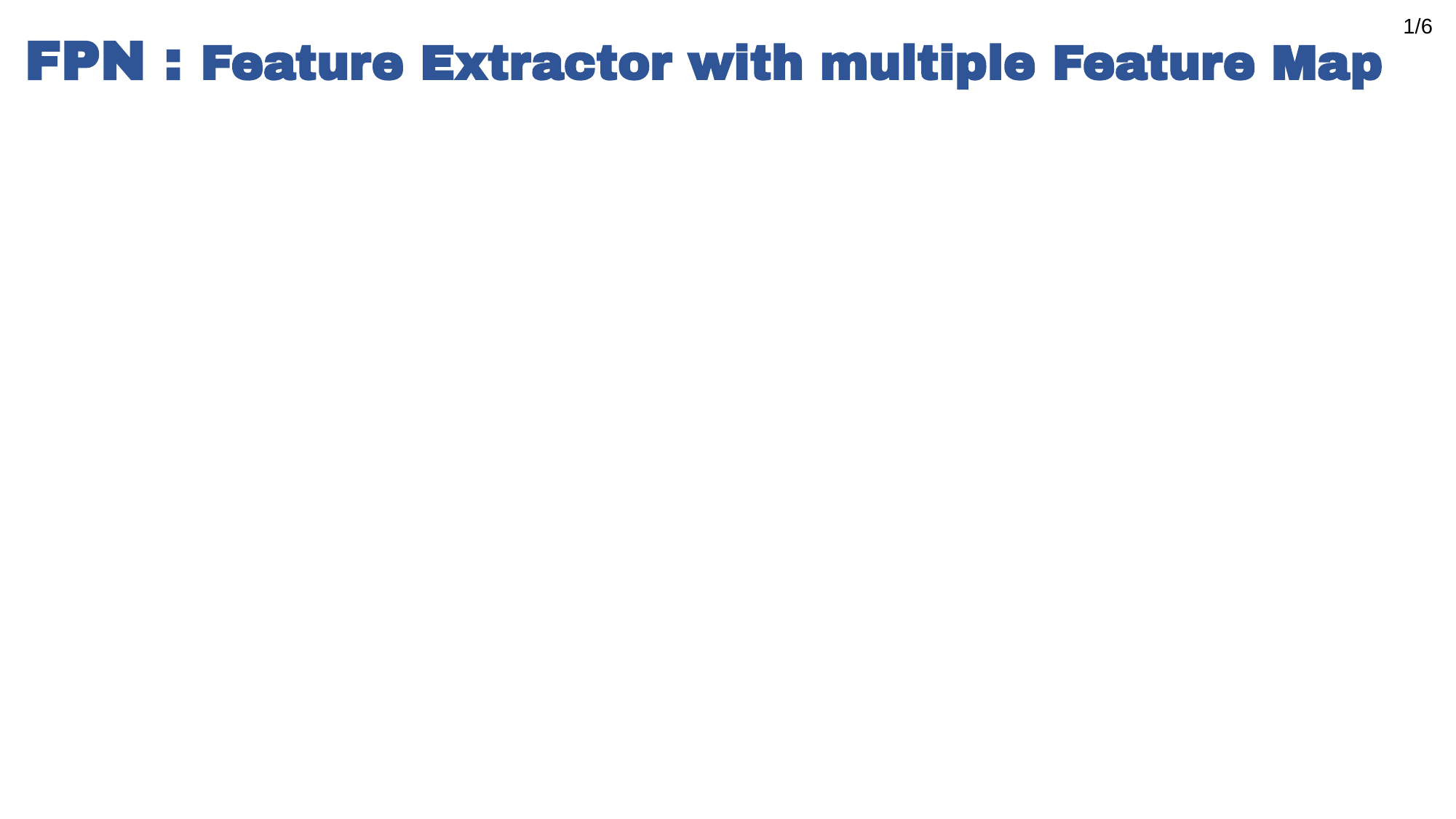

FLOPs : 연산능력

1/6
FPN : Feature Extractor with multiple Feature Map